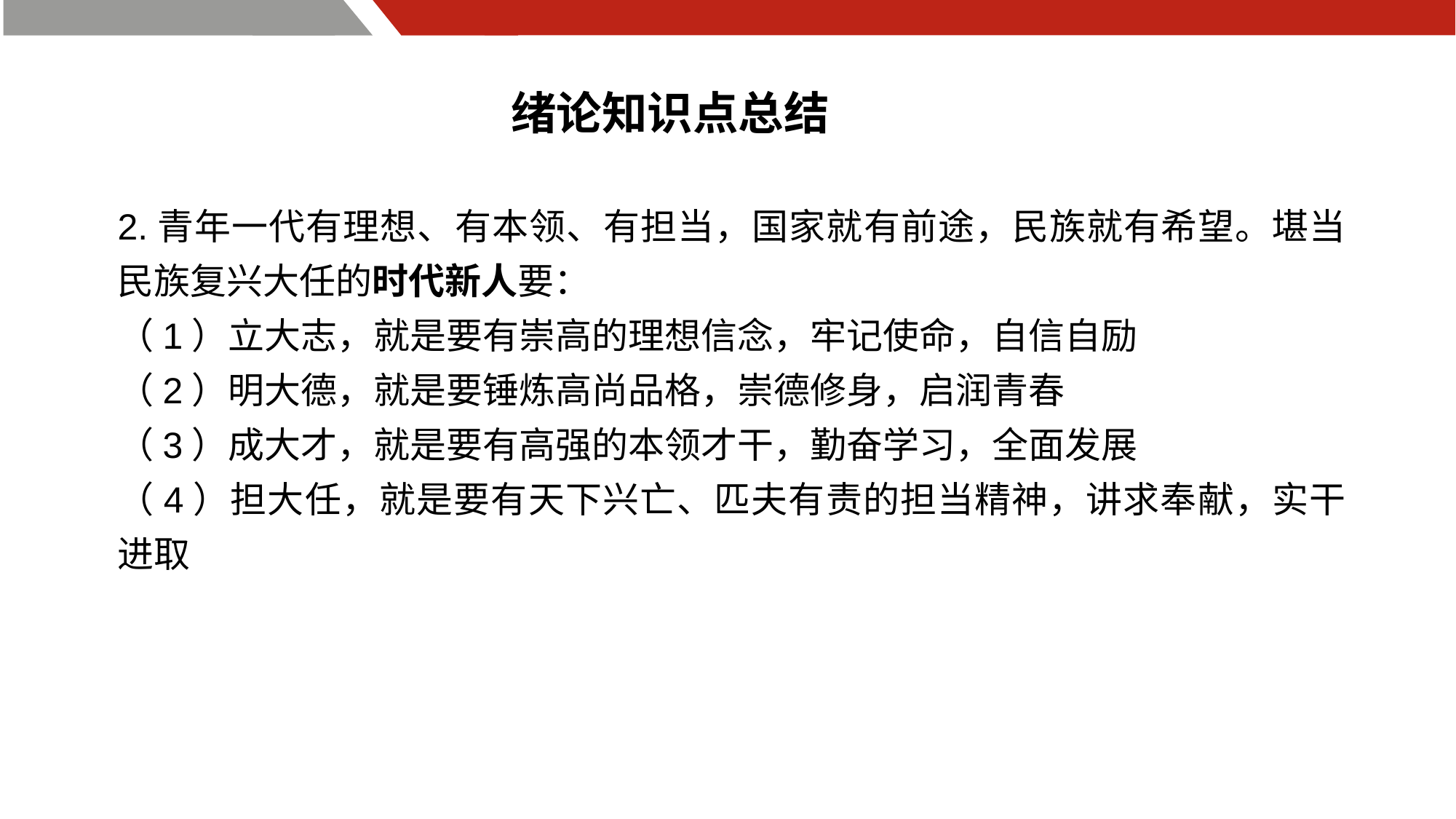

绪论知识点总结
2.青年一代有理想、有本领、有担当，国家就有前途，民族就有希望。堪当民族复兴大任的时代新人要：
（1）立大志，就是要有崇高的理想信念，牢记使命，自信自励
（2）明大德，就是要锤炼高尚品格，崇德修身，启润青春
（3）成大才，就是要有高强的本领才干，勤奋学习，全面发展
（4）担大任，就是要有天下兴亡、匹夫有责的担当精神，讲求奉献，实干进取